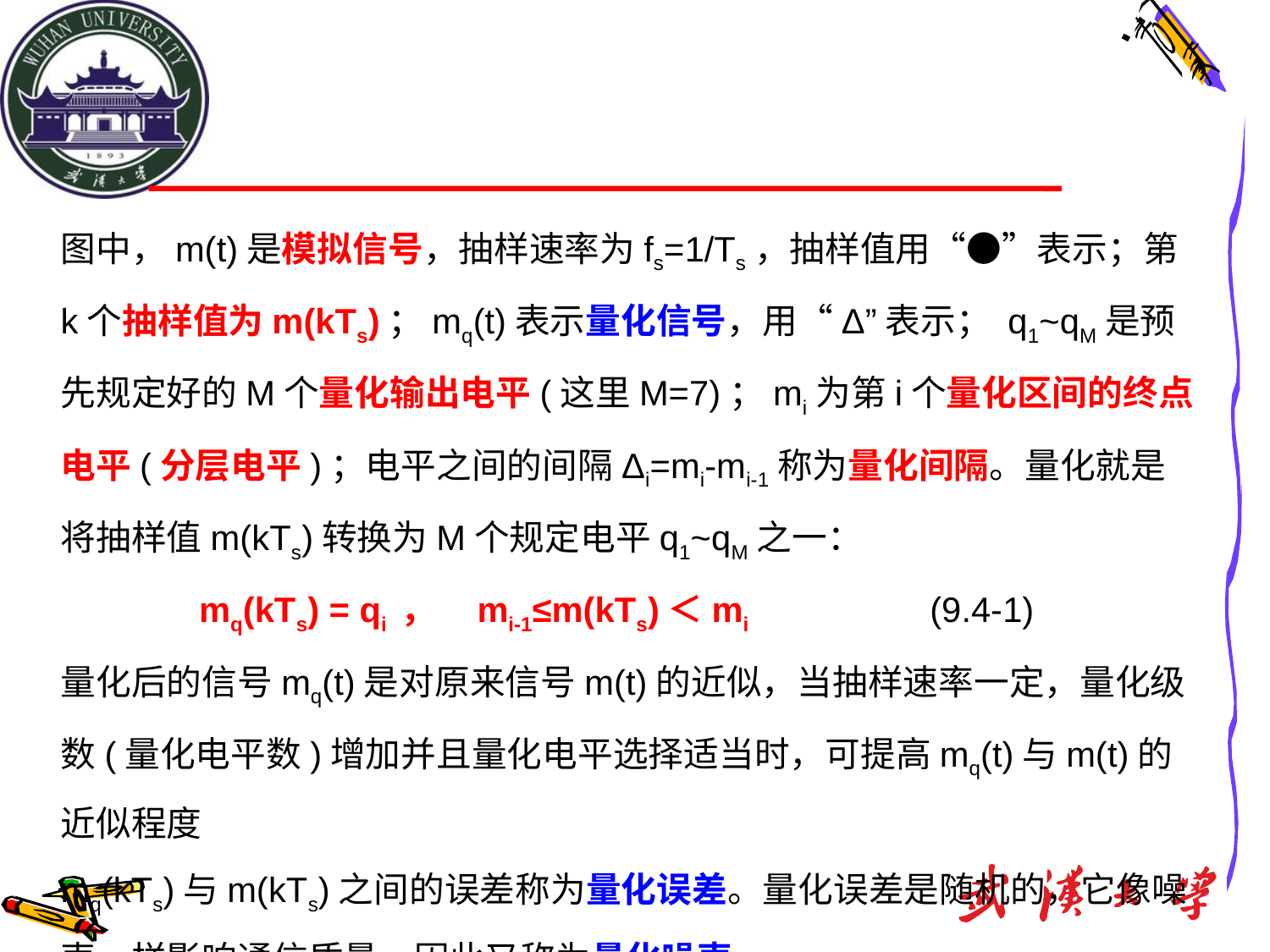

图中，m(t)是模拟信号，抽样速率为fs=1/Ts，抽样值用“●”表示；第k个抽样值为m(kTs)；mq(t)表示量化信号，用“Δ”表示； q1~qM是预先规定好的M个量化输出电平(这里M=7)；mi为第i个量化区间的终点电平(分层电平)；电平之间的间隔Δi=mi-mi-1称为量化间隔。量化就是将抽样值m(kTs)转换为M个规定电平q1~qM之一：
         mq(kTs) = qi ，    mi-1≤m(kTs)＜mi                   (9.4-1)
量化后的信号mq(t)是对原来信号m(t)的近似，当抽样速率一定，量化级数(量化电平数)增加并且量化电平选择适当时，可提高mq(t)与m(t)的近似程度
mq(kTs)与m(kTs)之间的误差称为量化误差。量化误差是随机的，它像噪声一样影响通信质量，因此又称为量化噪声